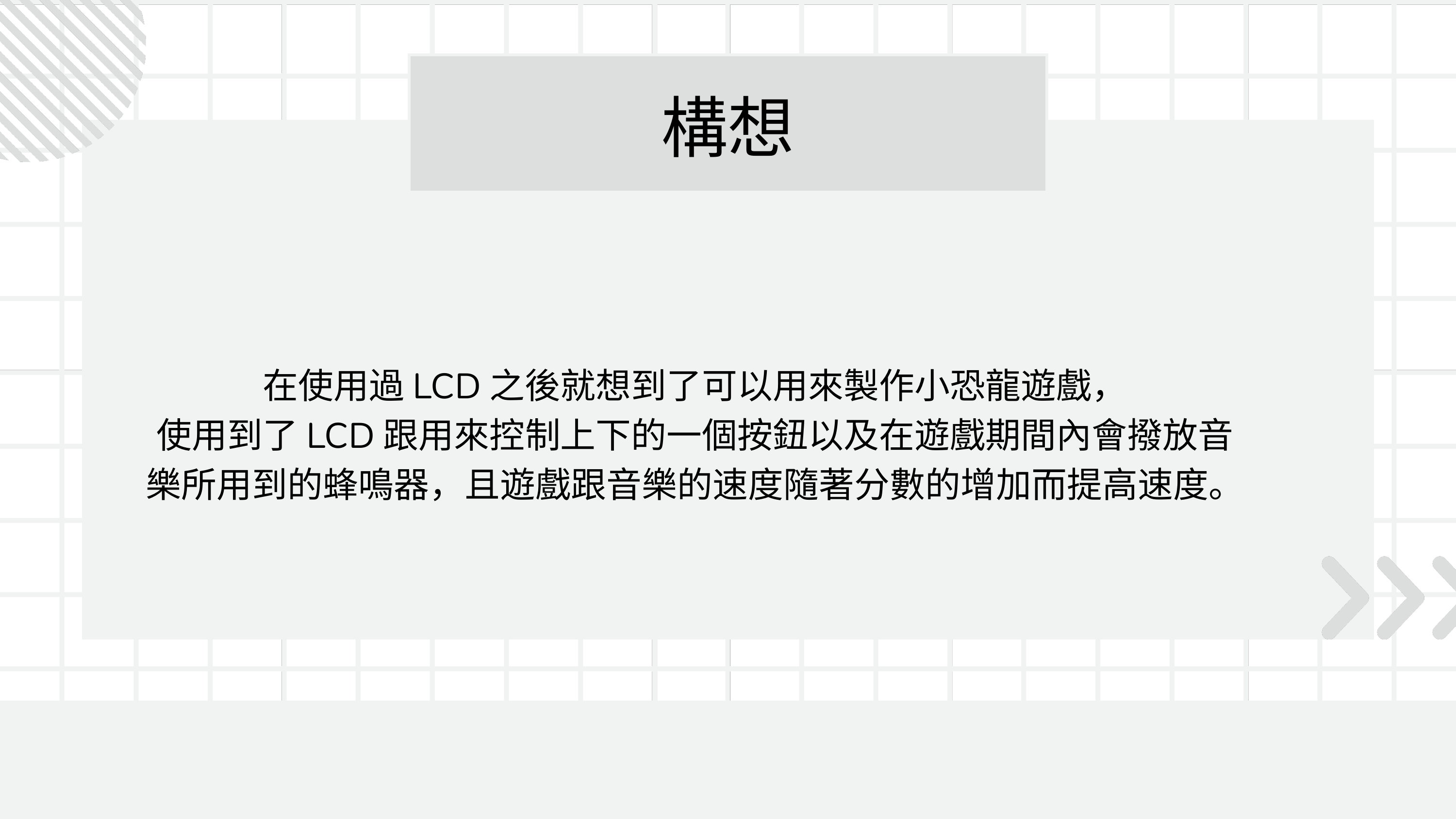

構想

在使用過LCD之後就想到了可以用來製作小恐龍遊戲，
使用到了LCD跟用來控制上下的一個按鈕以及在遊戲期間內會撥放音樂所用到的蜂鳴器，且遊戲跟音樂的速度隨著分數的增加而提高速度。